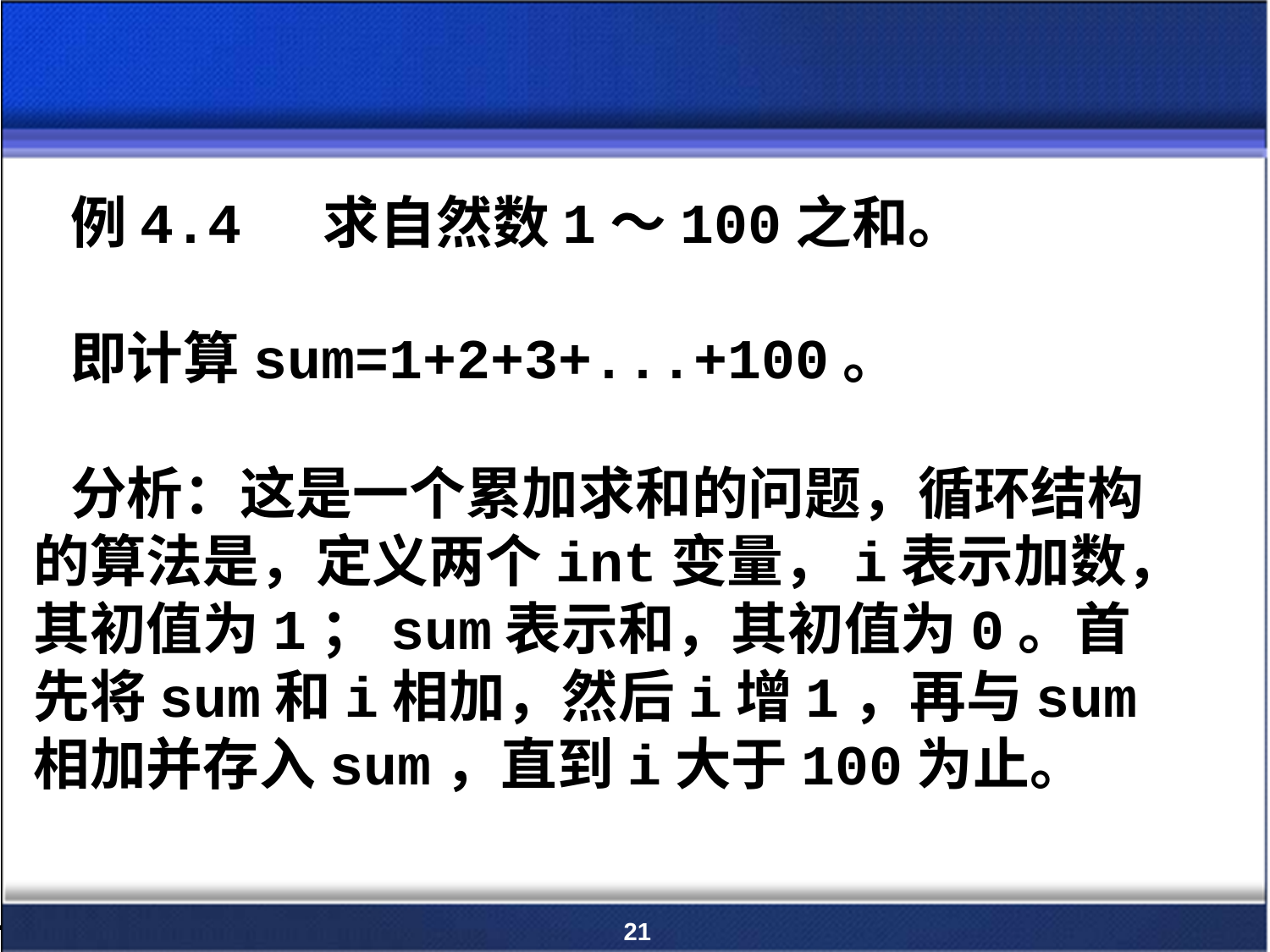

例4.4  求自然数1～100之和。

即计算sum=1+2+3+...+100。

分析：这是一个累加求和的问题，循环结构的算法是，定义两个int变量，i表示加数，其初值为1；sum表示和，其初值为0。首先将sum和i相加，然后i增1，再与sum相加并存入sum，直到i大于100为止。
21